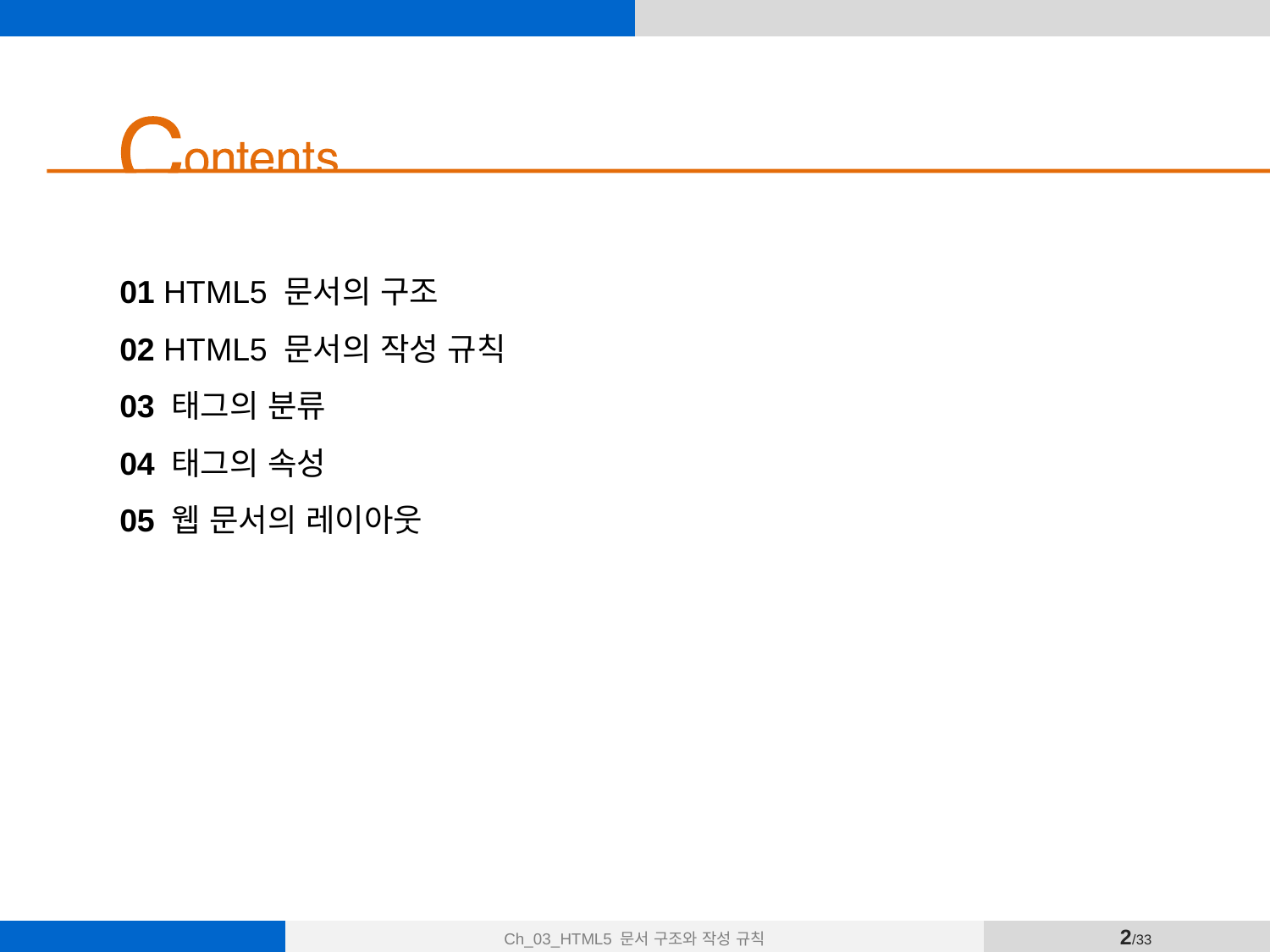

01 HTML5 문서의 구조
02 HTML5 문서의 작성 규칙
03 태그의 분류
04 태그의 속성
05 웹 문서의 레이아웃